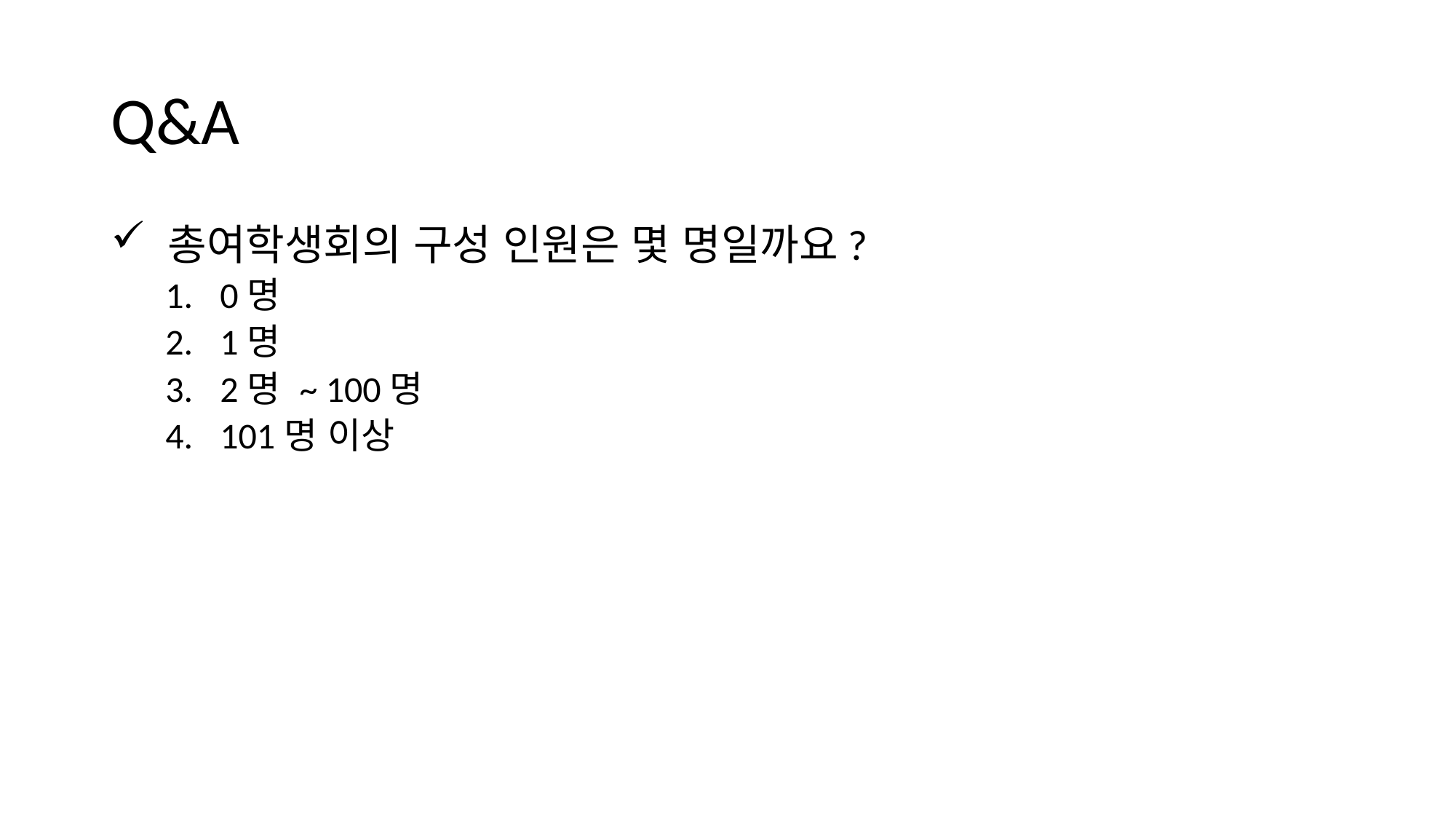

# Q&A
 총여학생회의 구성 인원은 몇 명일까요?
0명
1명
2명 ~ 100명
101명 이상